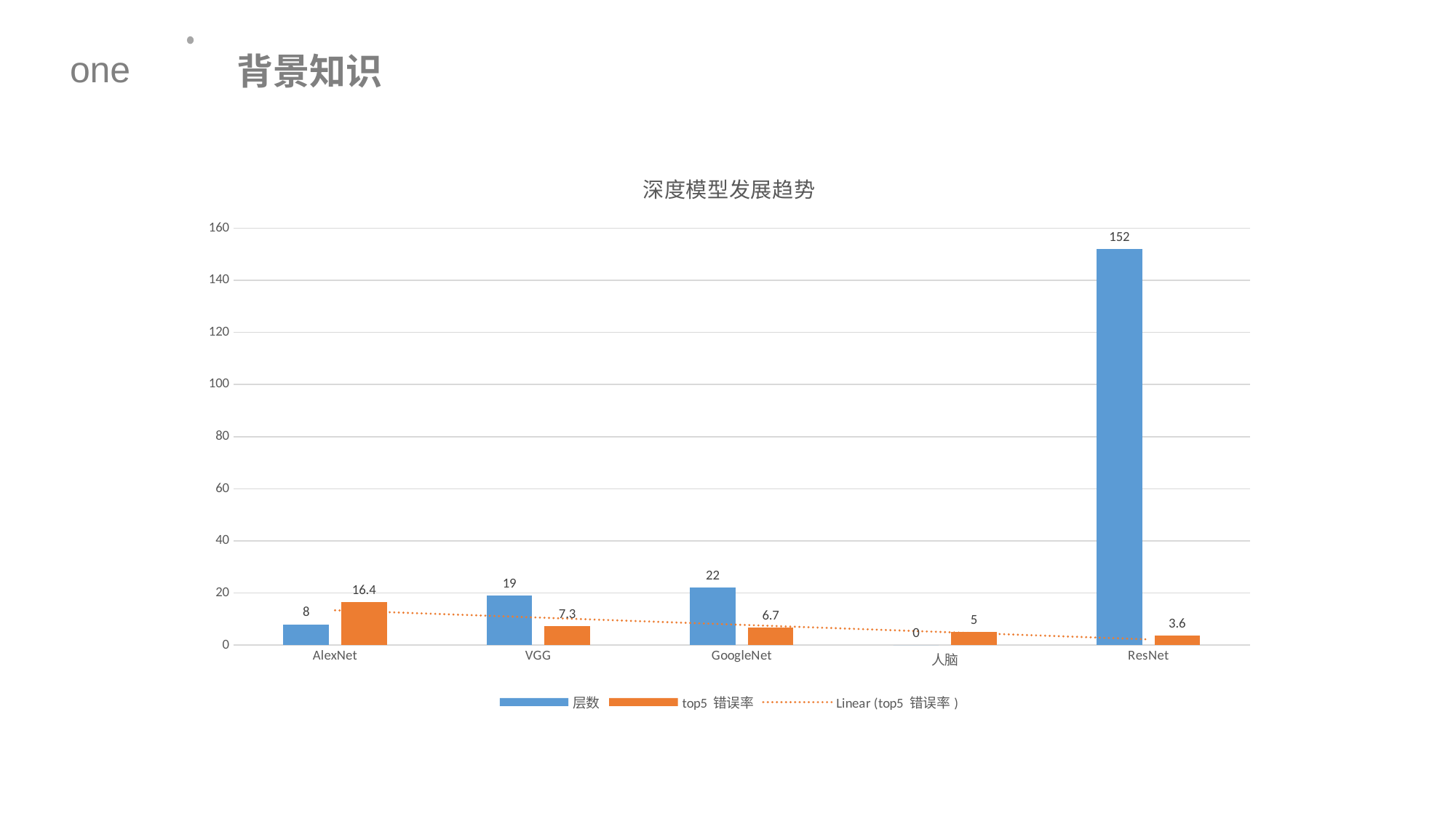

背景知识

one

### Chart: 深度模型发展趋势

| Category | 层数 | top5 错误率 |
|---|---|---|
| AlexNet | 8.0 | 16.4 |
| VGG | 19.0 | 7.3 |
| GoogleNet | 22.0 | 6.7 |
| 人脑 | 0.0 | 5.0 |
| ResNet | 152.0 | 3.6 |